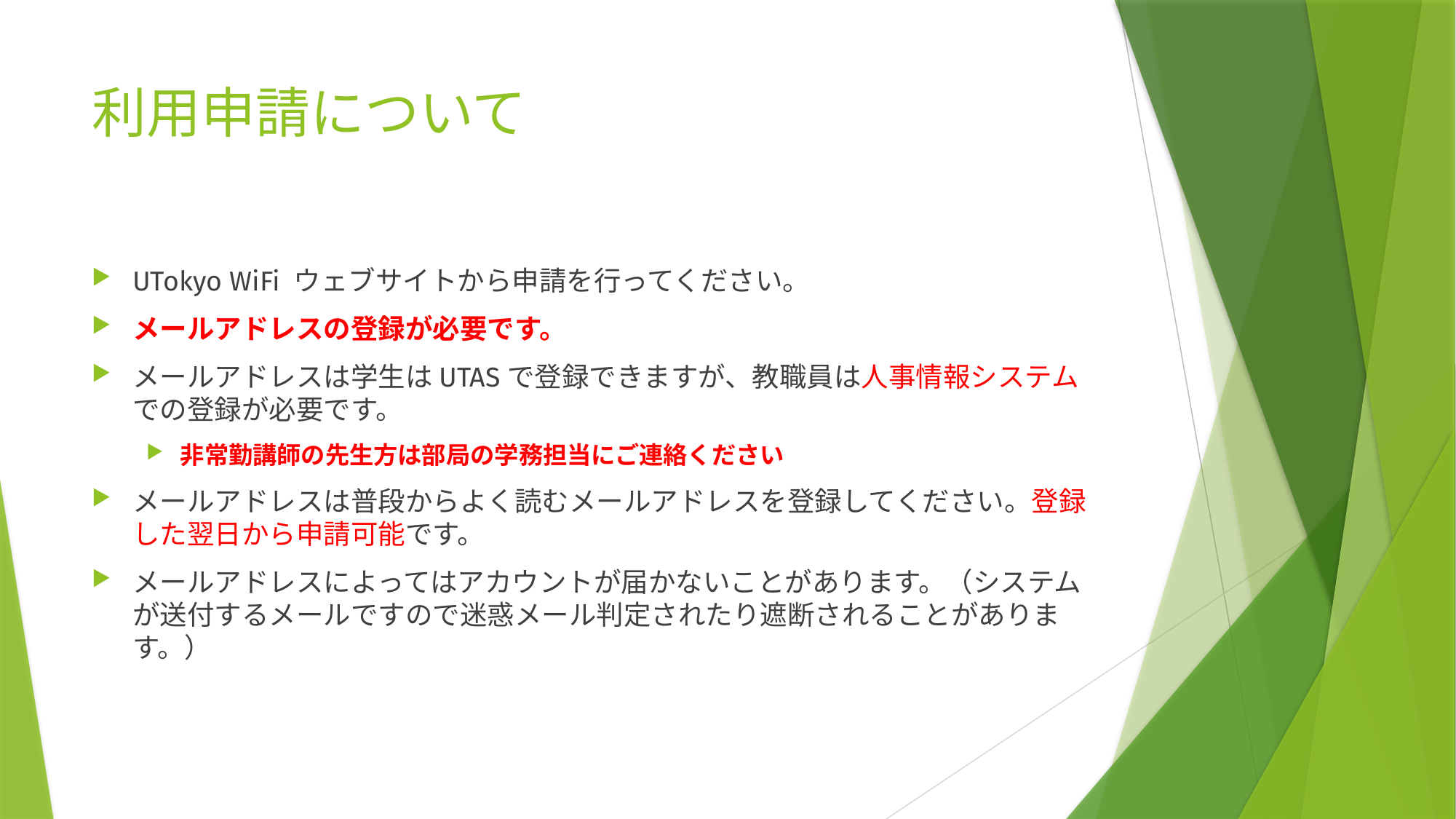

# 利用申請について
UTokyo WiFi ウェブサイトから申請を行ってください。
メールアドレスの登録が必要です。
メールアドレスは学生はUTASで登録できますが、教職員は人事情報システムでの登録が必要です。
非常勤講師の先生方は部局の学務担当にご連絡ください
メールアドレスは普段からよく読むメールアドレスを登録してください。登録した翌日から申請可能です。
メールアドレスによってはアカウントが届かないことがあります。（システムが送付するメールですので迷惑メール判定されたり遮断されることがあります。）